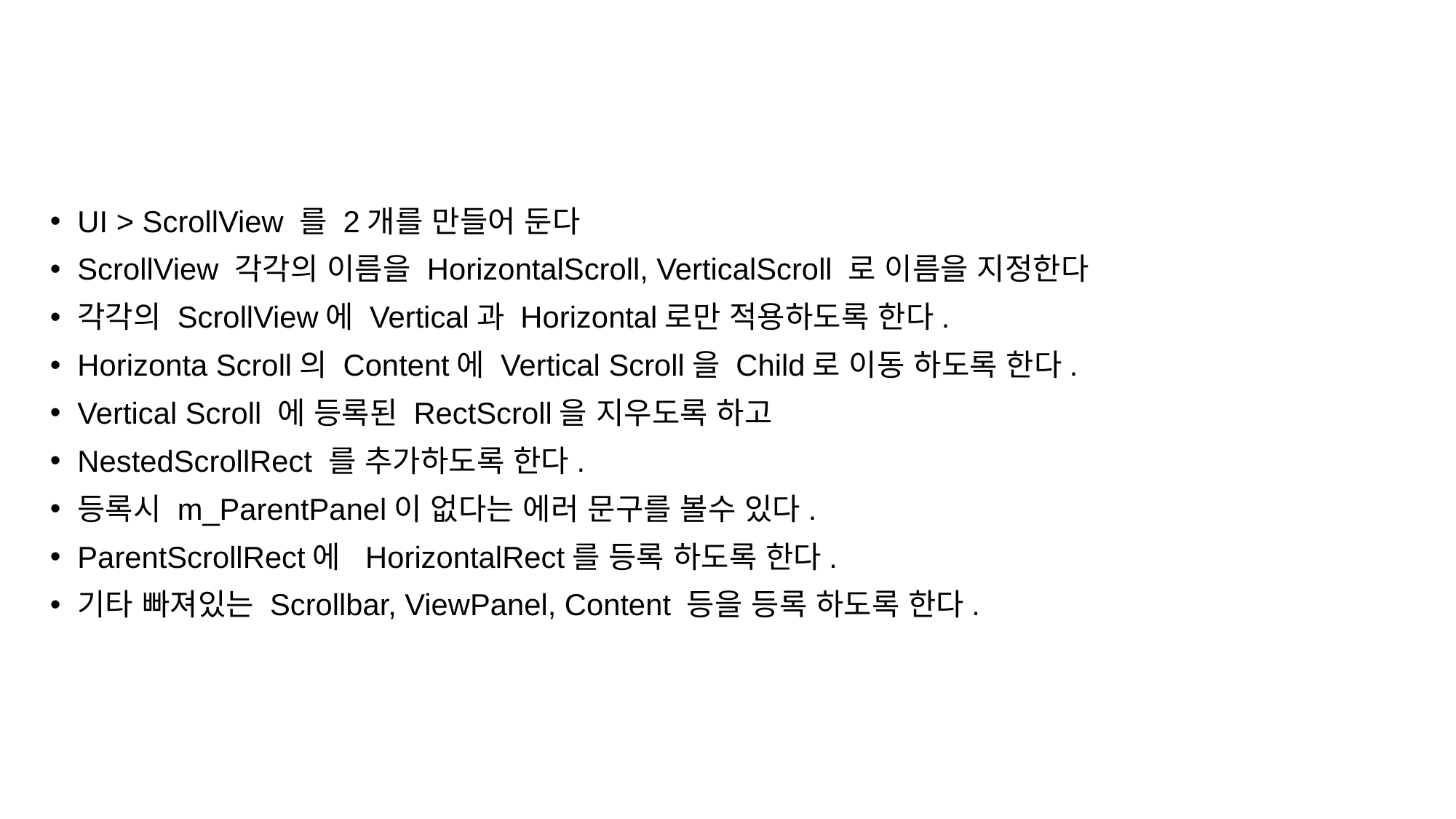

#
UI > ScrollView 를 2개를 만들어 둔다
ScrollView 각각의 이름을 HorizontalScroll, VerticalScroll 로 이름을 지정한다
각각의 ScrollView에 Vertical과 Horizontal로만 적용하도록 한다.
Horizonta Scroll의 Content에 Vertical Scroll을 Child로 이동 하도록 한다.
Vertical Scroll 에 등록된 RectScroll을 지우도록 하고
NestedScrollRect 를 추가하도록 한다.
등록시 m_ParentPanel이 없다는 에러 문구를 볼수 있다.
ParentScrollRect에  HorizontalRect를 등록 하도록 한다.
기타 빠져있는 Scrollbar, ViewPanel, Content 등을 등록 하도록 한다.